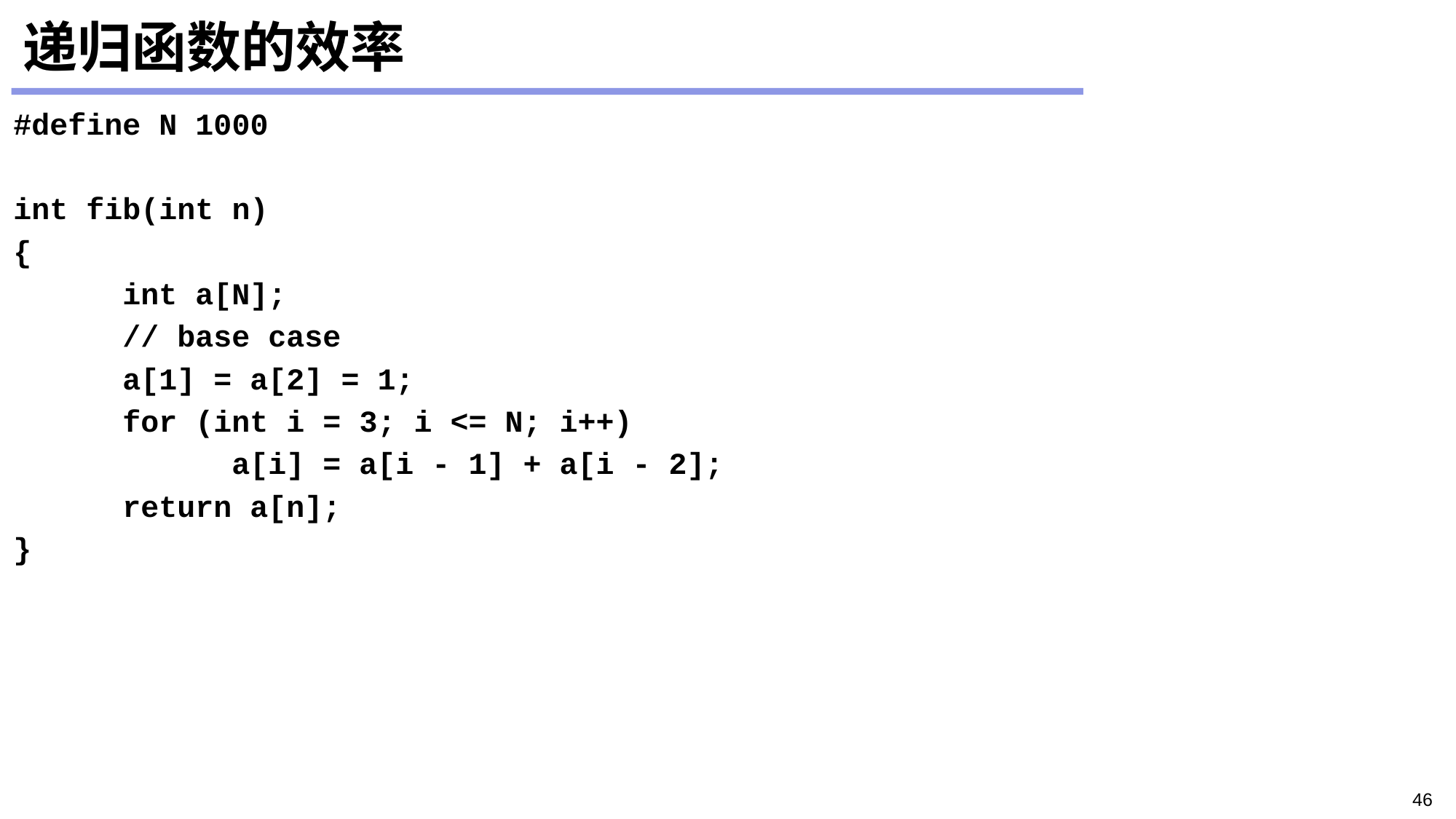

# 递归函数的效率
#define N 1000

int fib(int n)
{
 	int a[N];
 	// base case
	a[1] = a[2] = 1;
	for (int i = 3; i <= N; i++)
		a[i] = a[i - 1] + a[i - 2];
	return a[n];
}

46